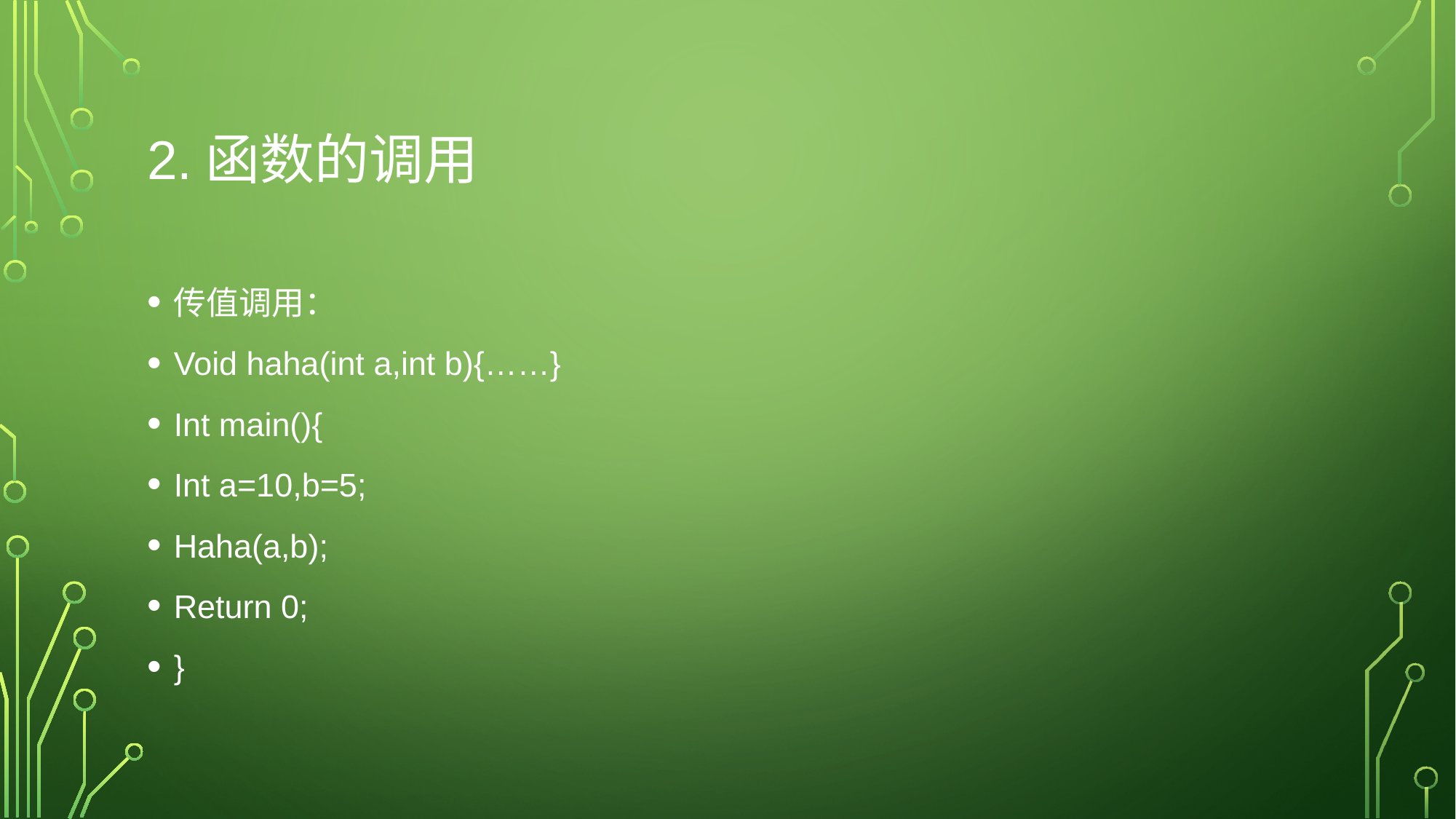

# 2.函数的调用
传值调用：
Void haha(int a,int b){……}
Int main(){
Int a=10,b=5;
Haha(a,b);
Return 0;
}